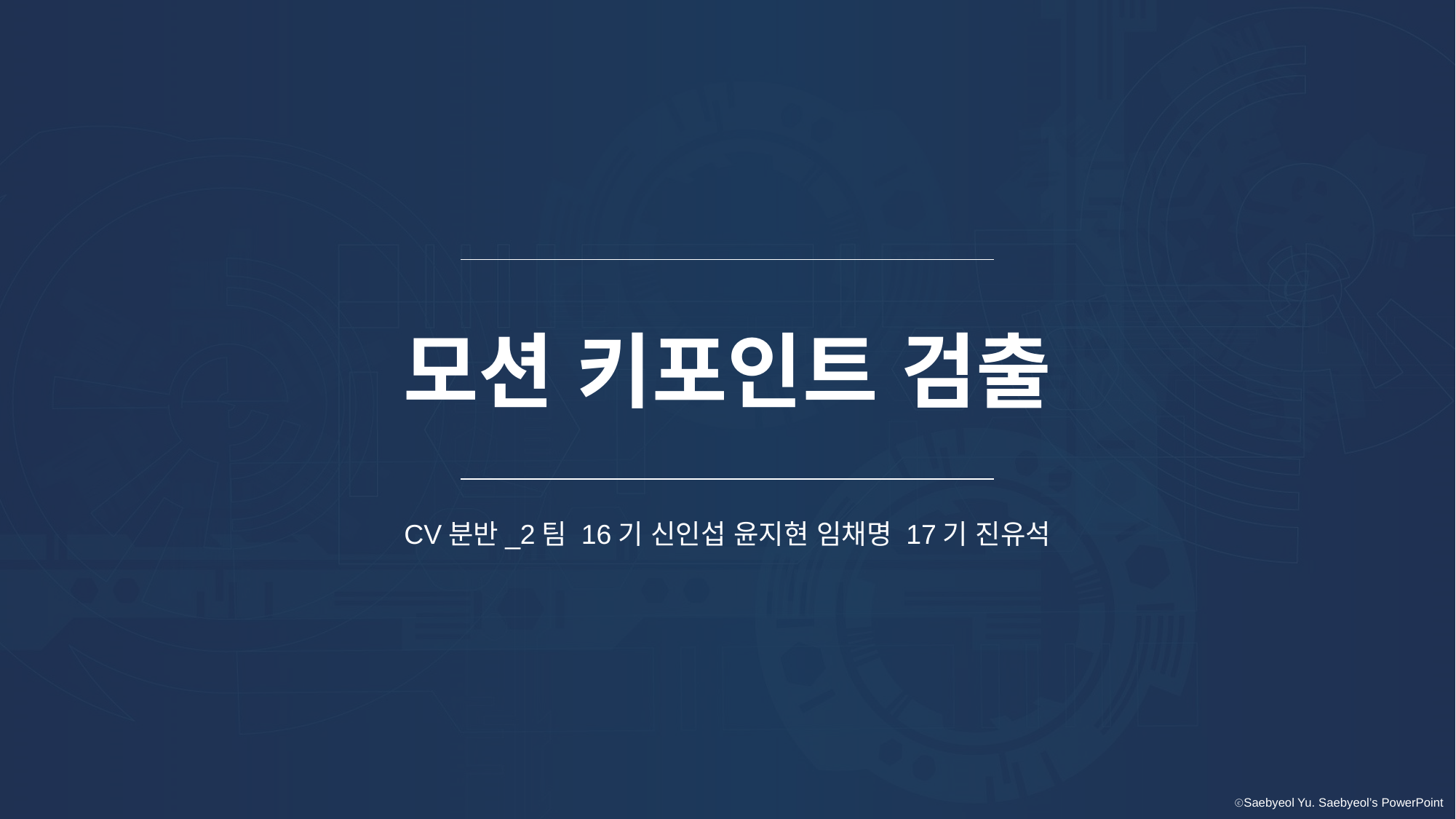

모션 키포인트 검출
CV분반_2팀 16기 신인섭 윤지현 임채명 17기 진유석